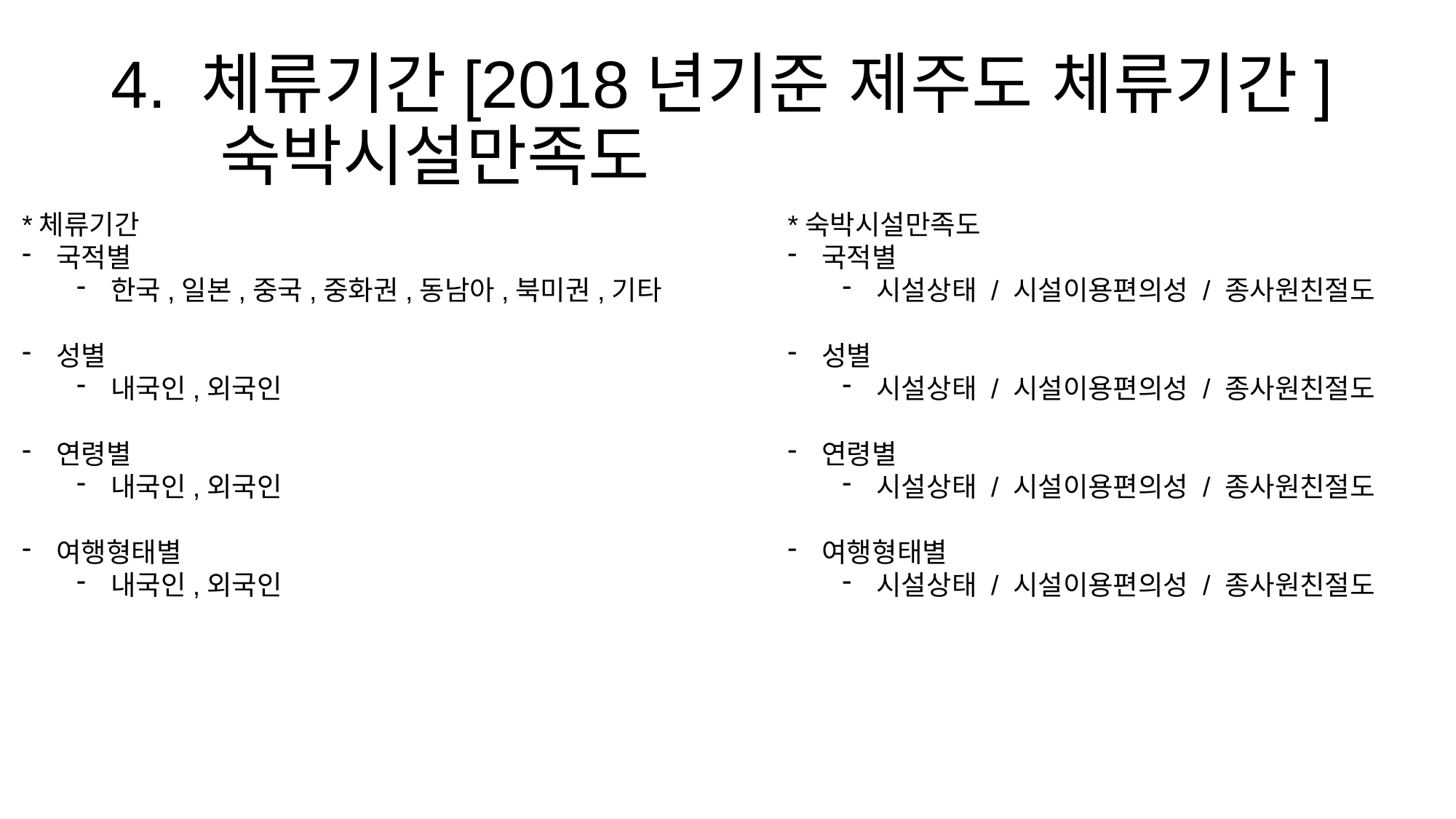

# 4. 체류기간[2018년기준 제주도 체류기간] 숙박시설만족도
*체류기간
국적별
한국,일본,중국,중화권,동남아,북미권,기타

성별
내국인,외국인

연령별
내국인,외국인

여행형태별
내국인,외국인
*숙박시설만족도
국적별
시설상태 / 시설이용편의성 / 종사원친절도

성별
시설상태 / 시설이용편의성 / 종사원친절도

연령별
시설상태 / 시설이용편의성 / 종사원친절도

여행형태별
시설상태 / 시설이용편의성 / 종사원친절도